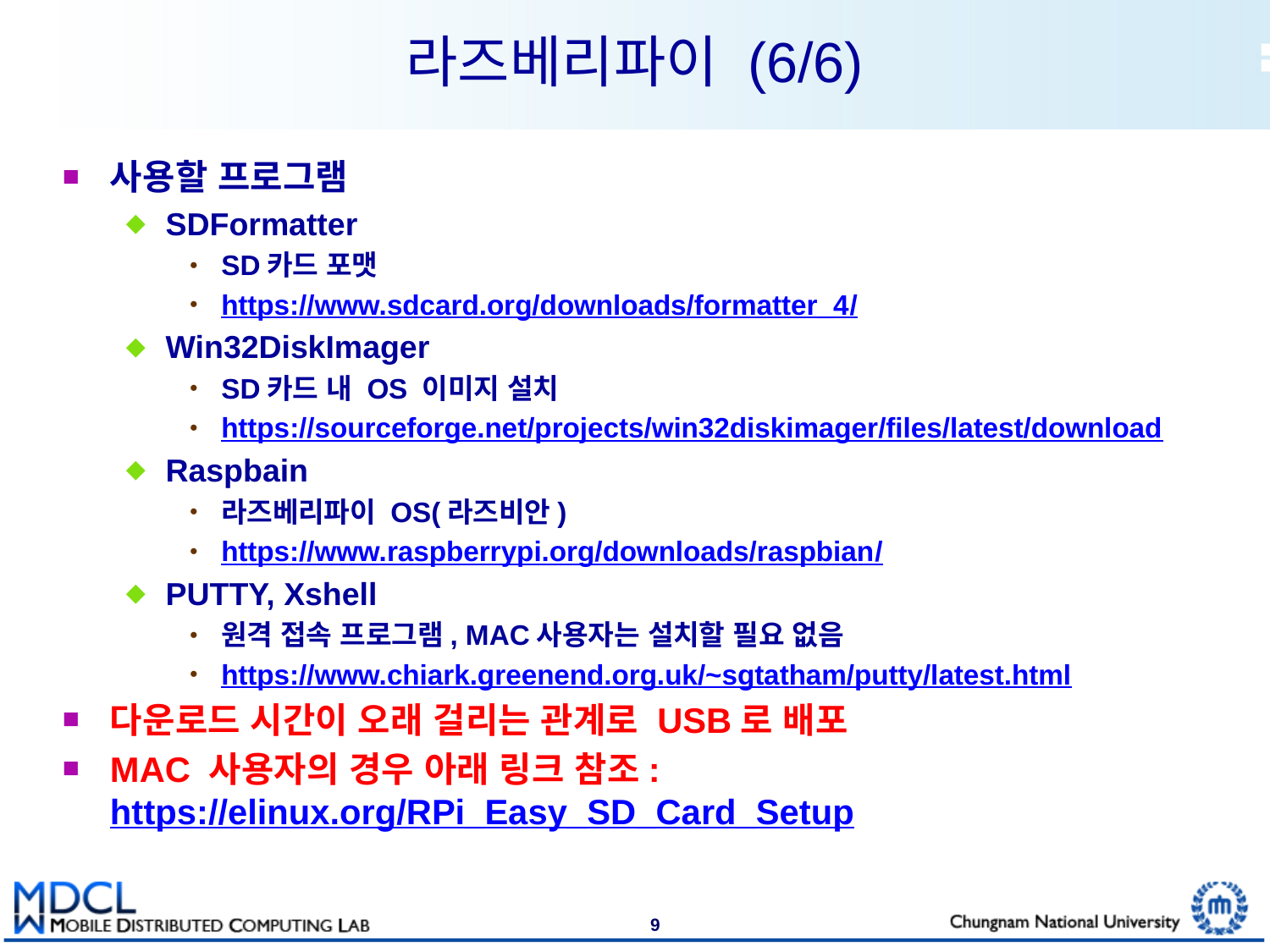

# 라즈베리파이 (6/6)
사용할 프로그램
SDFormatter
SD카드 포맷
https://www.sdcard.org/downloads/formatter_4/
Win32DiskImager
SD카드 내 OS 이미지 설치
https://sourceforge.net/projects/win32diskimager/files/latest/download
Raspbain
라즈베리파이 OS(라즈비안)
https://www.raspberrypi.org/downloads/raspbian/
PUTTY, Xshell
원격 접속 프로그램, MAC사용자는 설치할 필요 없음
https://www.chiark.greenend.org.uk/~sgtatham/putty/latest.html
다운로드 시간이 오래 걸리는 관계로 USB로 배포
MAC 사용자의 경우 아래 링크 참조: https://elinux.org/RPi_Easy_SD_Card_Setup